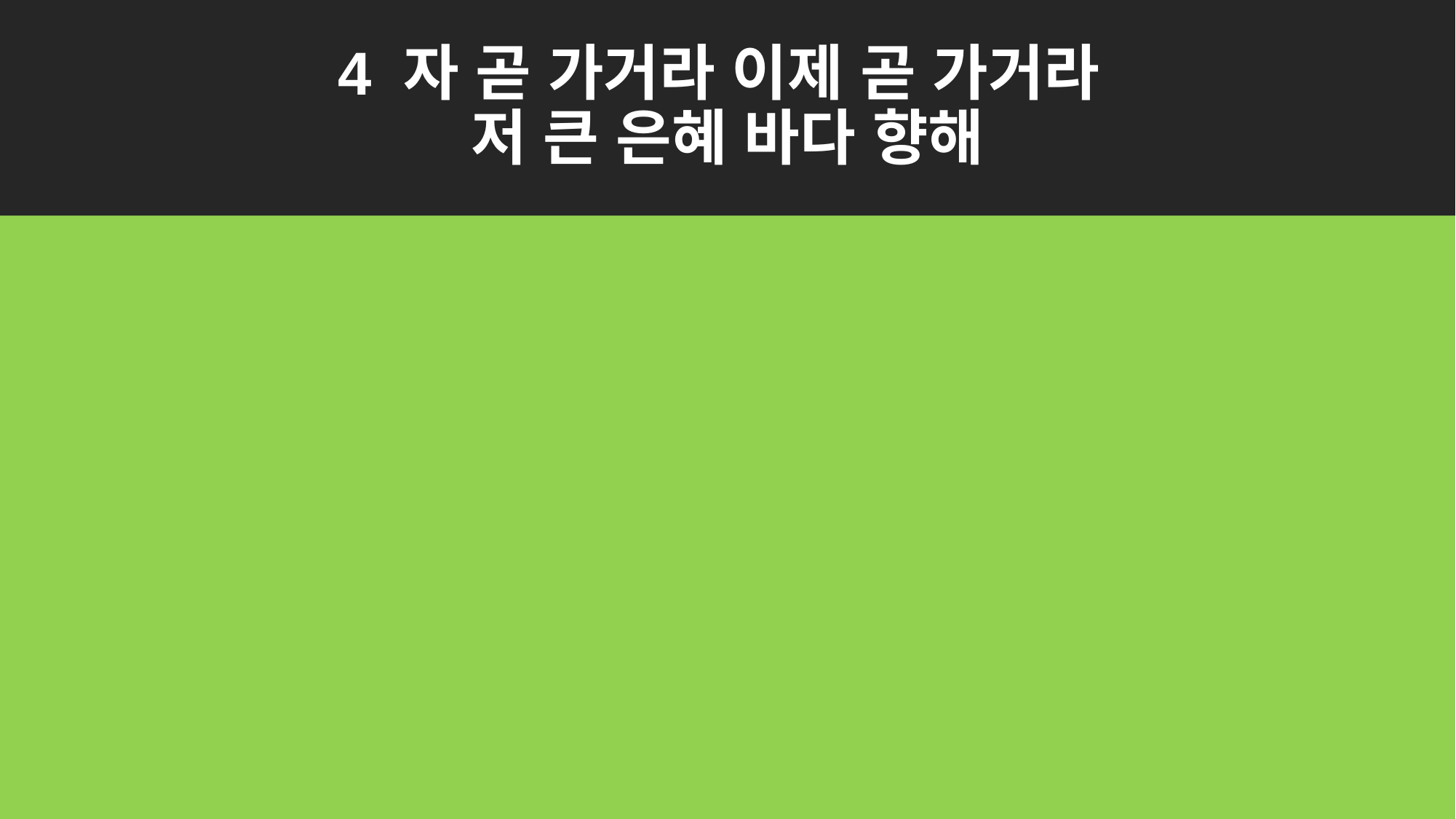

# 4 자 곧 가거라 이제 곧 가거라 저 큰 은혜 바다 향해